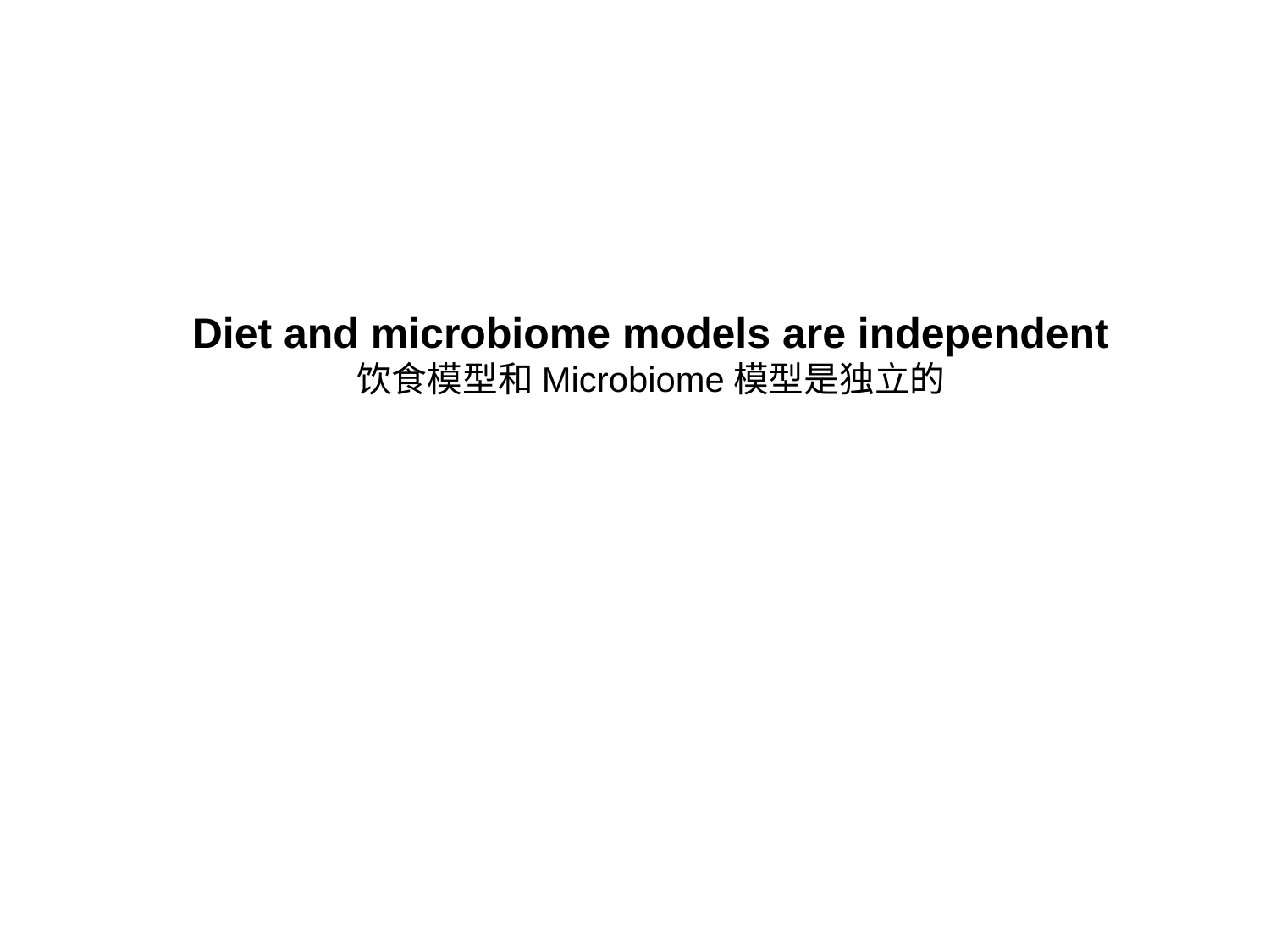

Diet and microbiome models are independent
饮食模型和Microbiome模型是独立的